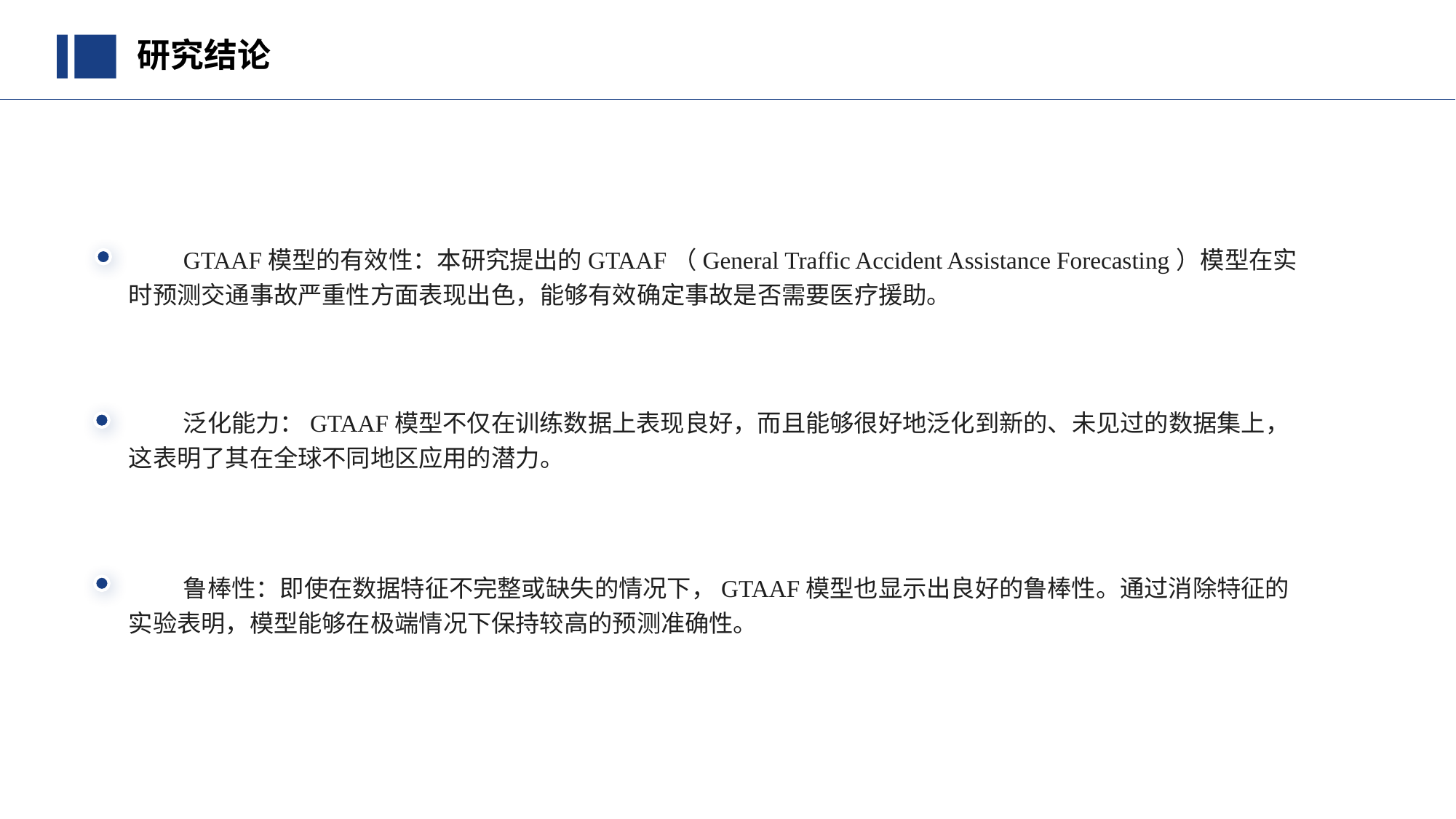

研究结论
GTAAF模型的有效性：本研究提出的GTAAF（General Traffic Accident Assistance Forecasting）模型在实时预测交通事故严重性方面表现出色，能够有效确定事故是否需要医疗援助。

泛化能力：GTAAF模型不仅在训练数据上表现良好，而且能够很好地泛化到新的、未见过的数据集上，这表明了其在全球不同地区应用的潜力。

鲁棒性：即使在数据特征不完整或缺失的情况下，GTAAF模型也显示出良好的鲁棒性。通过消除特征的实验表明，模型能够在极端情况下保持较高的预测准确性。